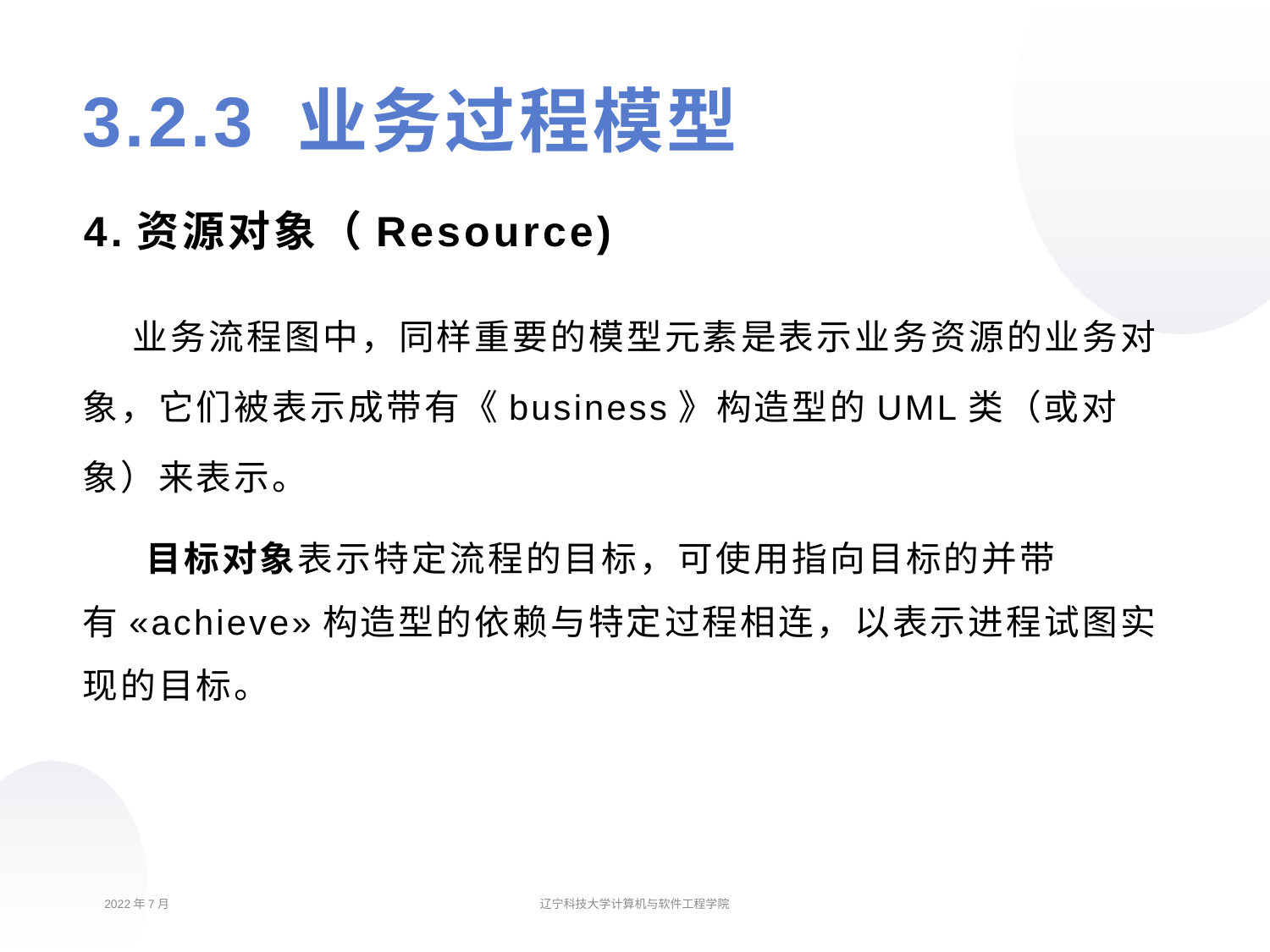

# 3.2.3 业务过程模型
4.资源对象（Resource)
    业务流程图中，同样重要的模型元素是表示业务资源的业务对象，它们被表示成带有《business》构造型的UML类（或对象）来表示。
目标对象表示特定流程的目标，可使用指向目标的并带有«achieve»构造型的依赖与特定过程相连，以表示进程试图实现的目标。

2022年7月
辽宁科技大学计算机与软件工程学院
59